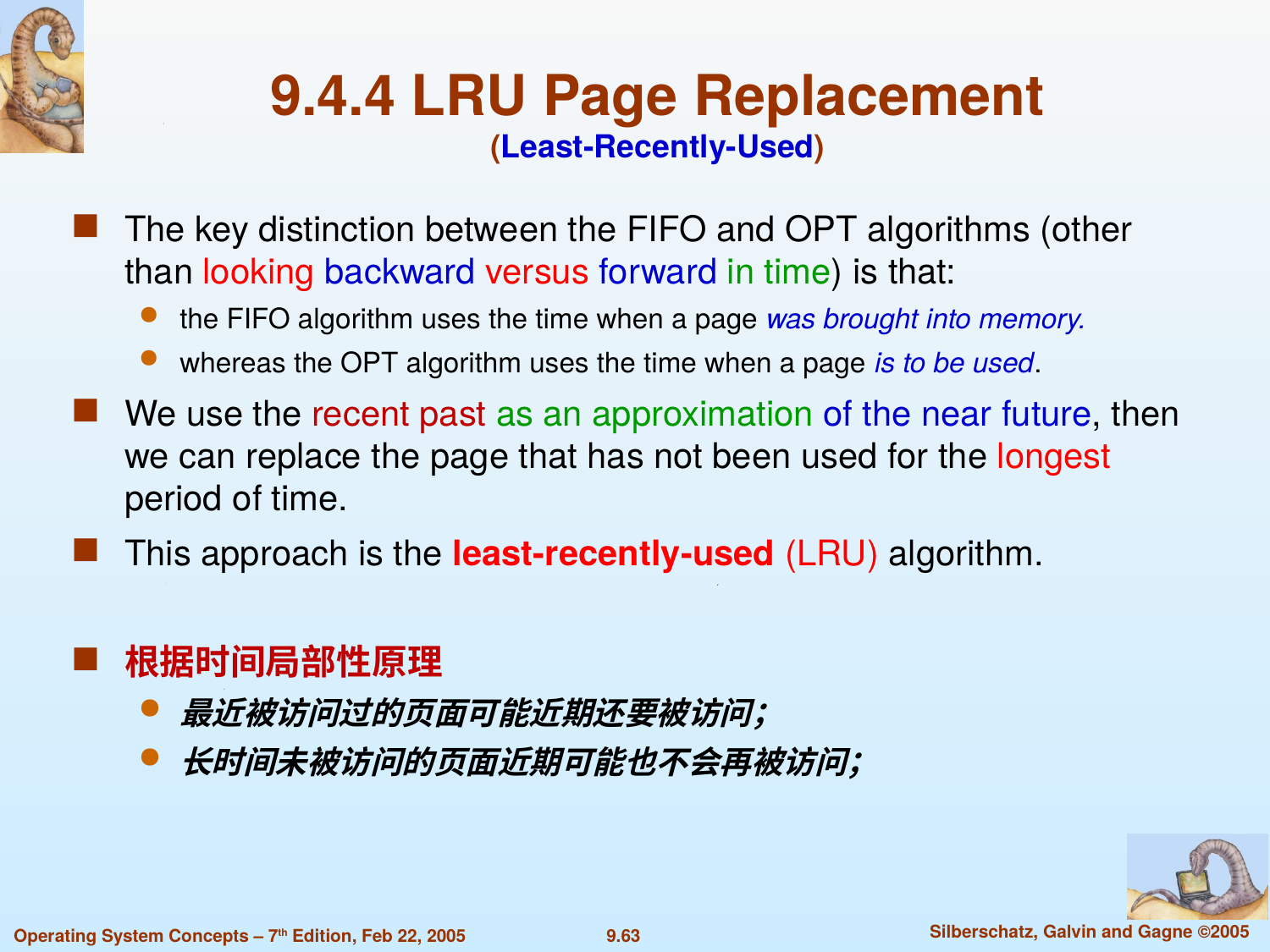

9.4.4 LRU Page Replacement
(Least-Recently-Used)
The key distinction between the FIFO and OPT algorithms (other than looking backward versus forward in time) is that:
the FIFO algorithm uses the time when a page was brought into memory.
whereas the OPT algorithm uses the time when a page is to be used.
We use the recent past as an approximation of the near future, then we can replace the page that has not been used for the longest period of time.
This approach is the least-recently-used (LRU) algorithm.

根据时间局部性原理
最近被访问过的页面可能近期还要被访问；
长时间未被访问的页面近期可能也不会再被访问；